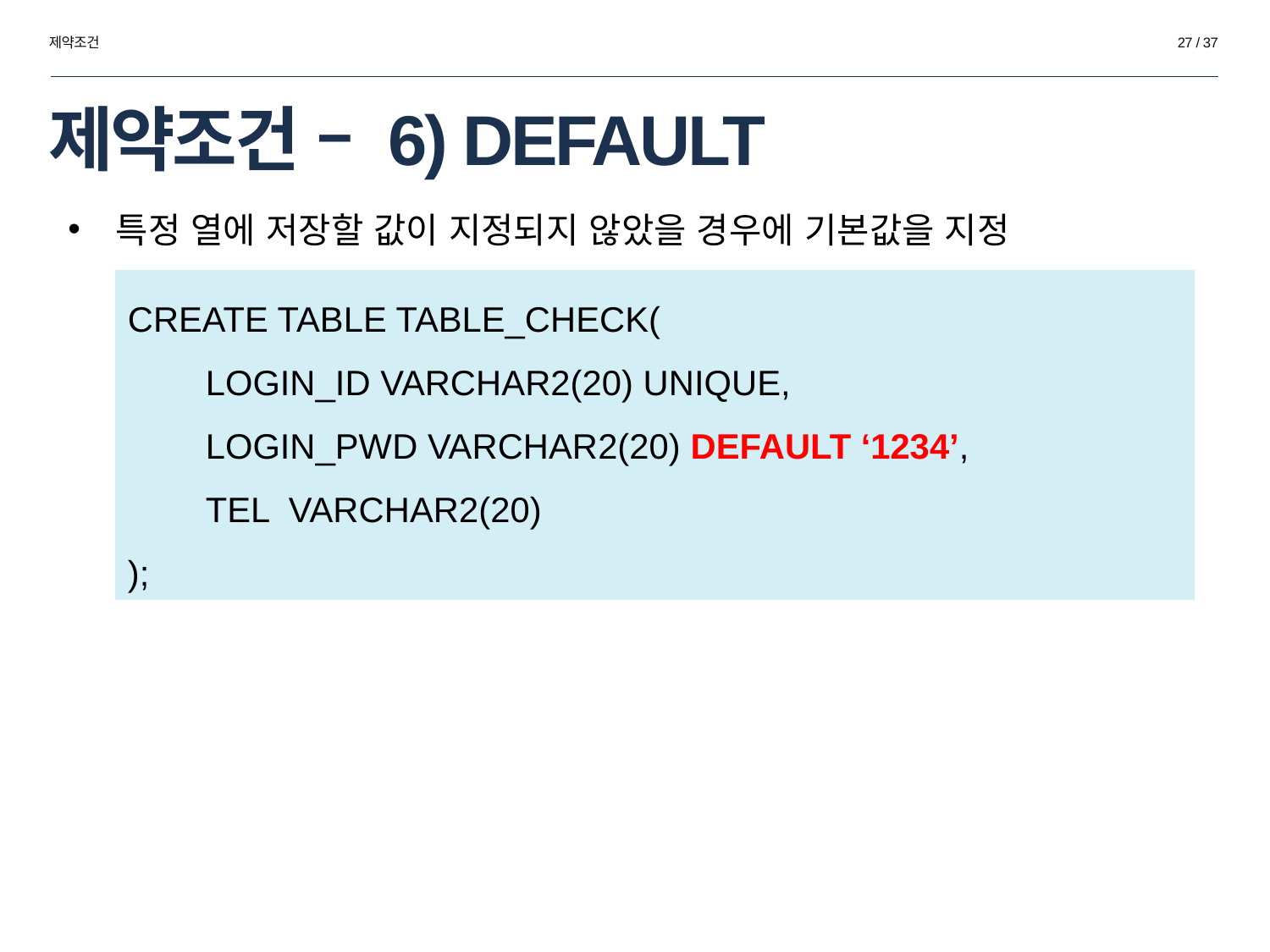

제약조건
27 / 37
# 제약조건 – 6) DEFAULT
특정 열에 저장할 값이 지정되지 않았을 경우에 기본값을 지정

CREATE TABLE TABLE_CHECK(
        LOGIN_ID VARCHAR2(20) UNIQUE,
        LOGIN_PWD VARCHAR2(20) DEFAULT ‘1234’,
        TEL  VARCHAR2(20)
);